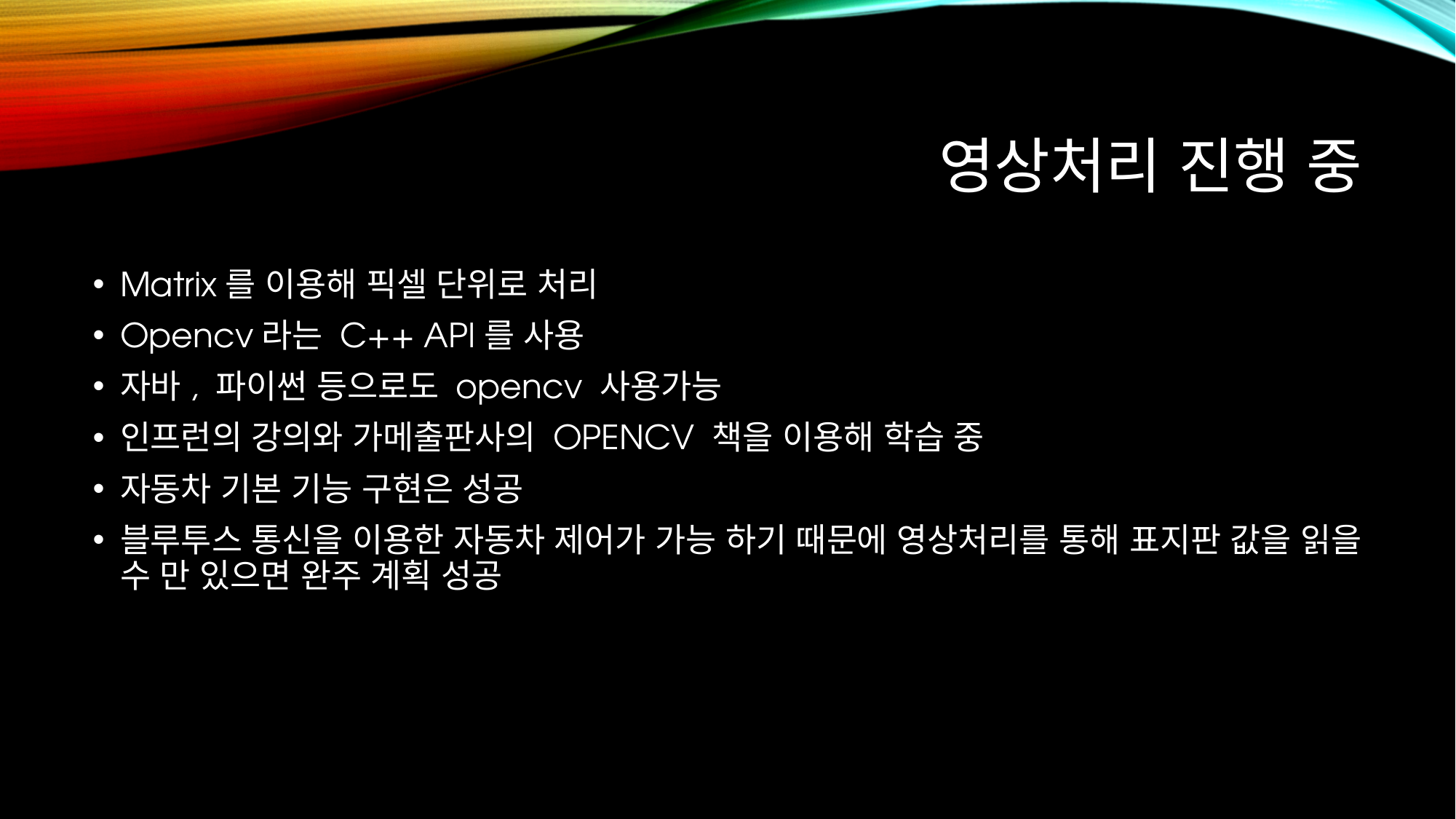

# 영상처리 진행 중
Matrix를 이용해 픽셀 단위로 처리
Opencv라는 C++ API를 사용
자바, 파이썬 등으로도 opencv 사용가능
인프런의 강의와 가메출판사의 OPENCV 책을 이용해 학습 중
자동차 기본 기능 구현은 성공
블루투스 통신을 이용한 자동차 제어가 가능 하기 때문에 영상처리를 통해 표지판 값을 읽을 수 만 있으면 완주 계획 성공